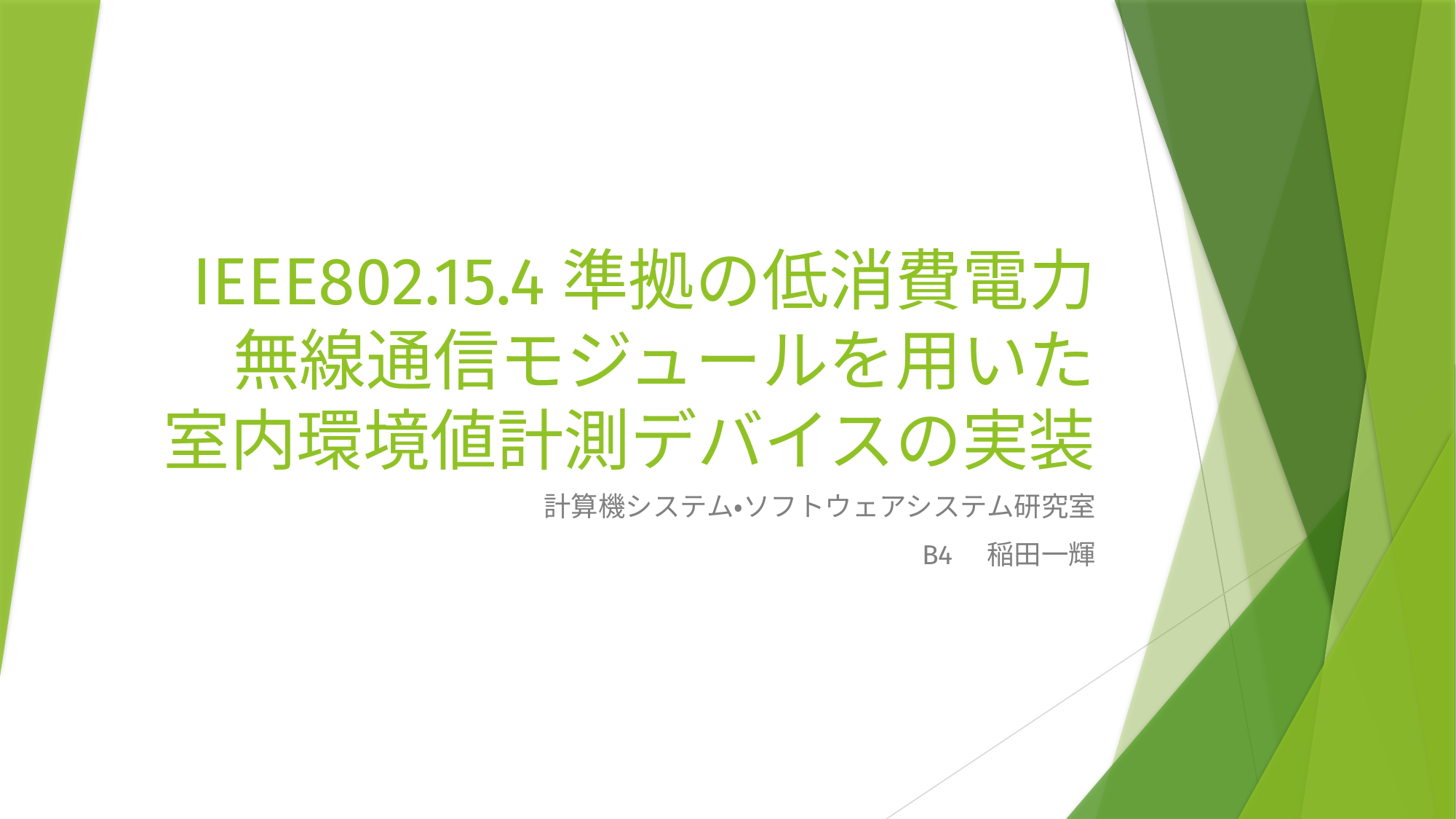

# IEEE802.15.4準拠の低消費電力無線通信モジュールを用いた 室内環境値計測デバイスの実装
計算機システム・ソフトウェアシステム研究室
B4　稲田一輝